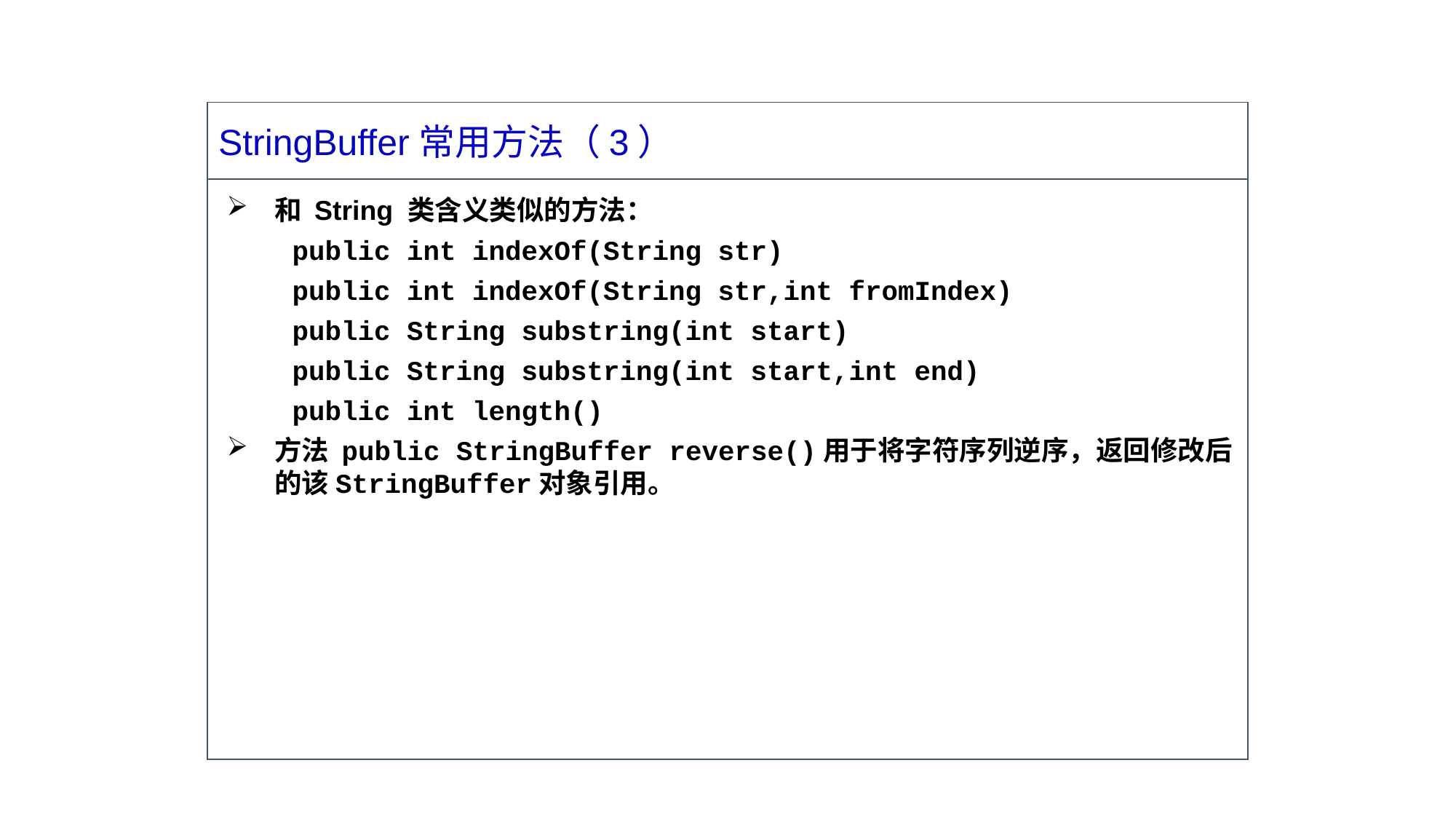

StringBuffer常用方法（3）

和 String 类含义类似的方法：
    public int indexOf(String str)
    public int indexOf(String str,int fromIndex)
    public String substring(int start)
    public String substring(int start,int end)
    public int length()
方法 public StringBuffer reverse()用于将字符序列逆序，返回修改后的该StringBuffer对象引用。